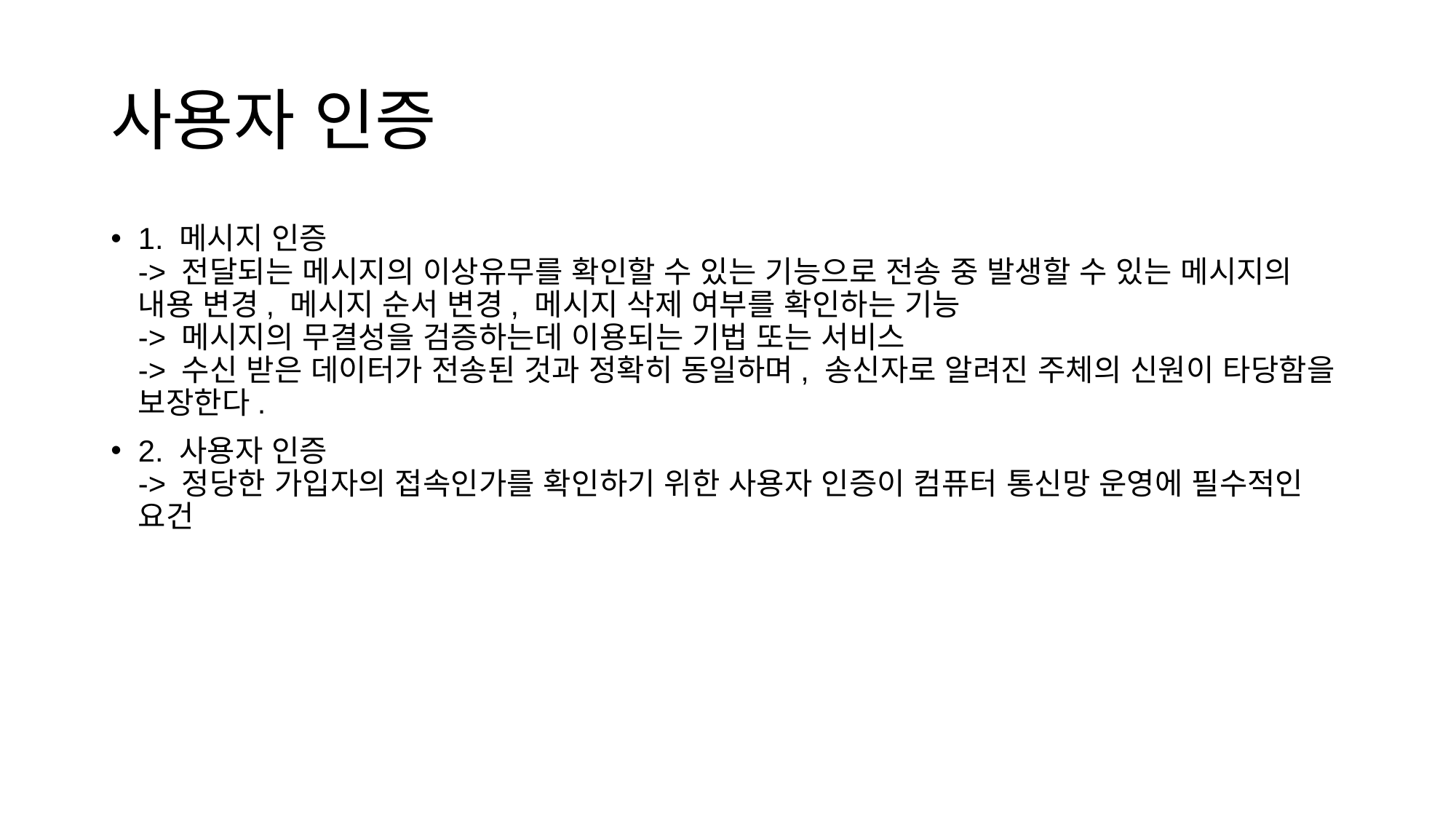

# 사용자 인증
1. 메시지 인증
-> 전달되는 메시지의 이상유무를 확인할 수 있는 기능으로 전송 중 발생할 수 있는 메시지의 내용 변경, 메시지 순서 변경, 메시지 삭제 여부를 확인하는 기능
-> 메시지의 무결성을 검증하는데 이용되는 기법 또는 서비스
-> 수신 받은 데이터가 전송된 것과 정확히 동일하며, 송신자로 알려진 주체의 신원이 타당함을 보장한다.
2. 사용자 인증
-> 정당한 가입자의 접속인가를 확인하기 위한 사용자 인증이 컴퓨터 통신망 운영에 필수적인 요건